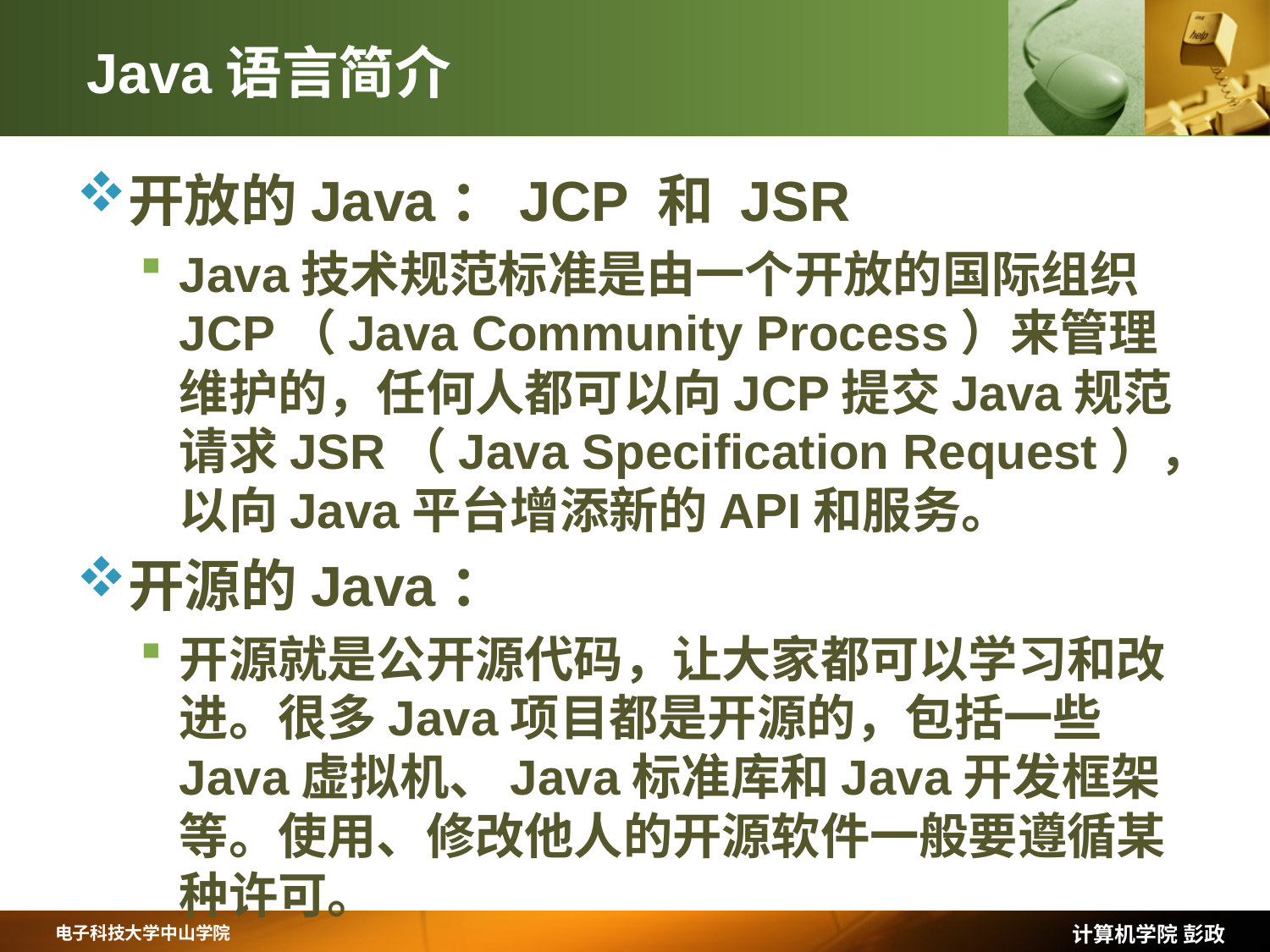

# Java语言简介
开放的Java：JCP 和 JSR
Java技术规范标准是由一个开放的国际组织JCP（Java Community Process）来管理维护的，任何人都可以向JCP提交Java规范请求JSR（Java Specification Request），以向Java平台增添新的API和服务。
开源的Java：
开源就是公开源代码，让大家都可以学习和改进。很多Java项目都是开源的，包括一些Java虚拟机、Java标准库和Java开发框架等。使用、修改他人的开源软件一般要遵循某种许可。
计算机学院 彭政
电子科技大学中山学院